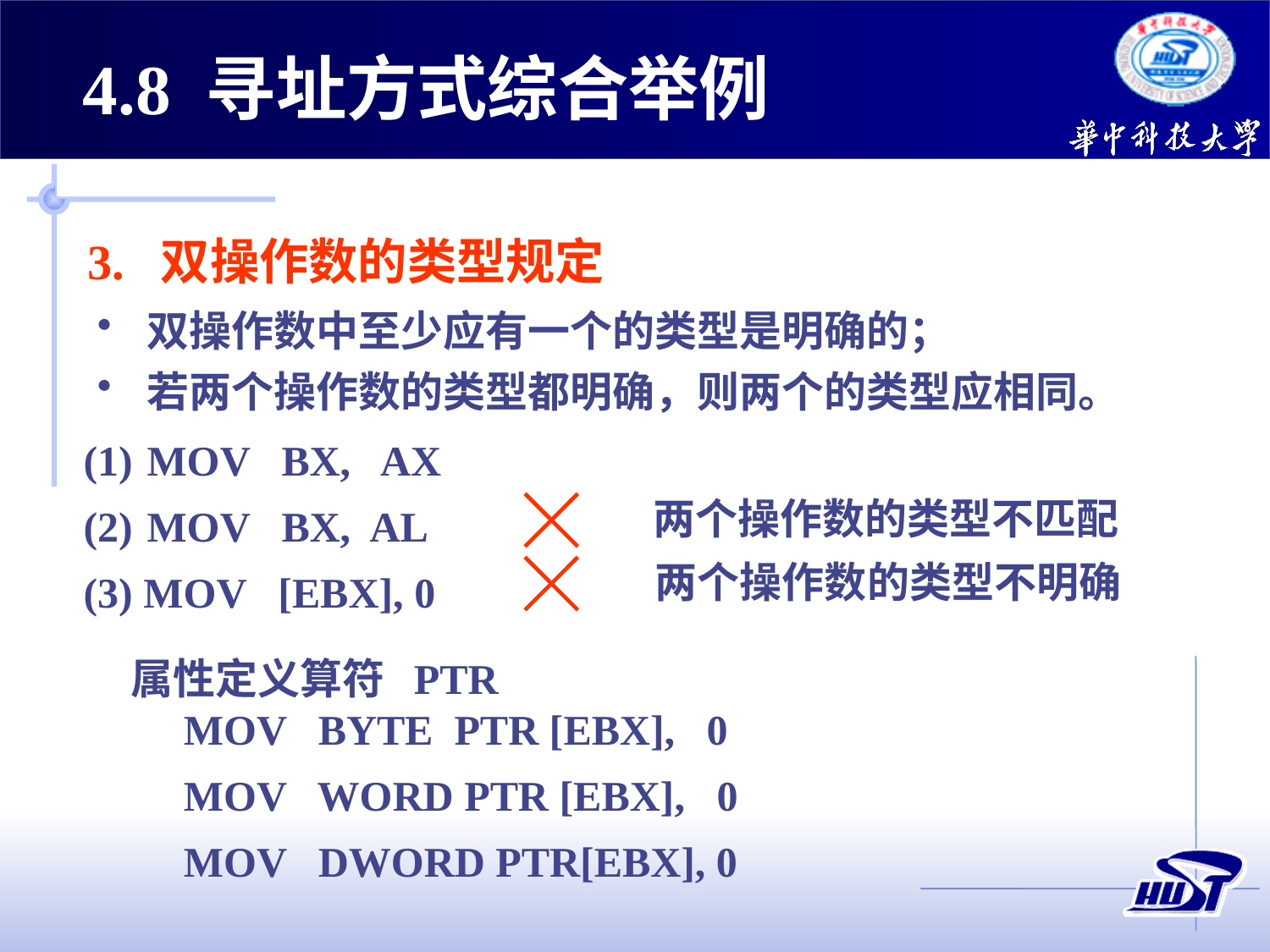

4.8 寻址方式综合举例
3.  双操作数的类型规定
 双操作数中至少应有一个的类型是明确的；
 若两个操作数的类型都明确，则两个的类型应相同。
MOV   BX,   AX
MOV   BX,  AL
(3) MOV   [EBX], 0
两个操作数的类型不匹配

两个操作数的类型不明确

属性定义算符  PTR
     MOV   BYTE  PTR [EBX],   0
     MOV   WORD PTR [EBX],   0
     MOV   DWORD PTR[EBX], 0